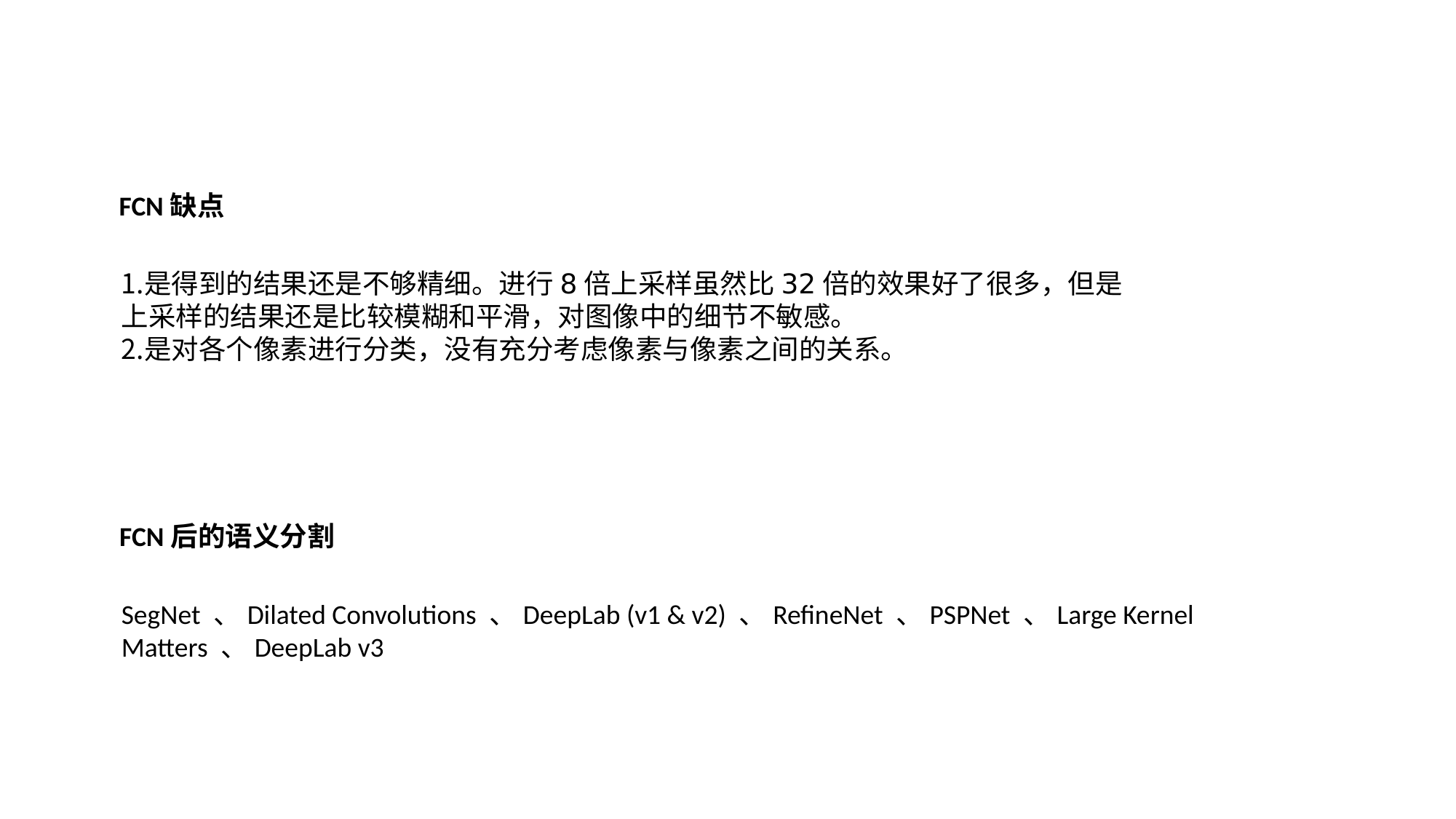

FCN缺点
是得到的结果还是不够精细。进行8倍上采样虽然比32倍的效果好了很多，但是上采样的结果还是比较模糊和平滑，对图像中的细节不敏感。
是对各个像素进行分类，没有充分考虑像素与像素之间的关系。
FCN后的语义分割
SegNet 、Dilated Convolutions 、DeepLab (v1 & v2) 、RefineNet 、PSPNet 、Large Kernel Matters 、DeepLab v3